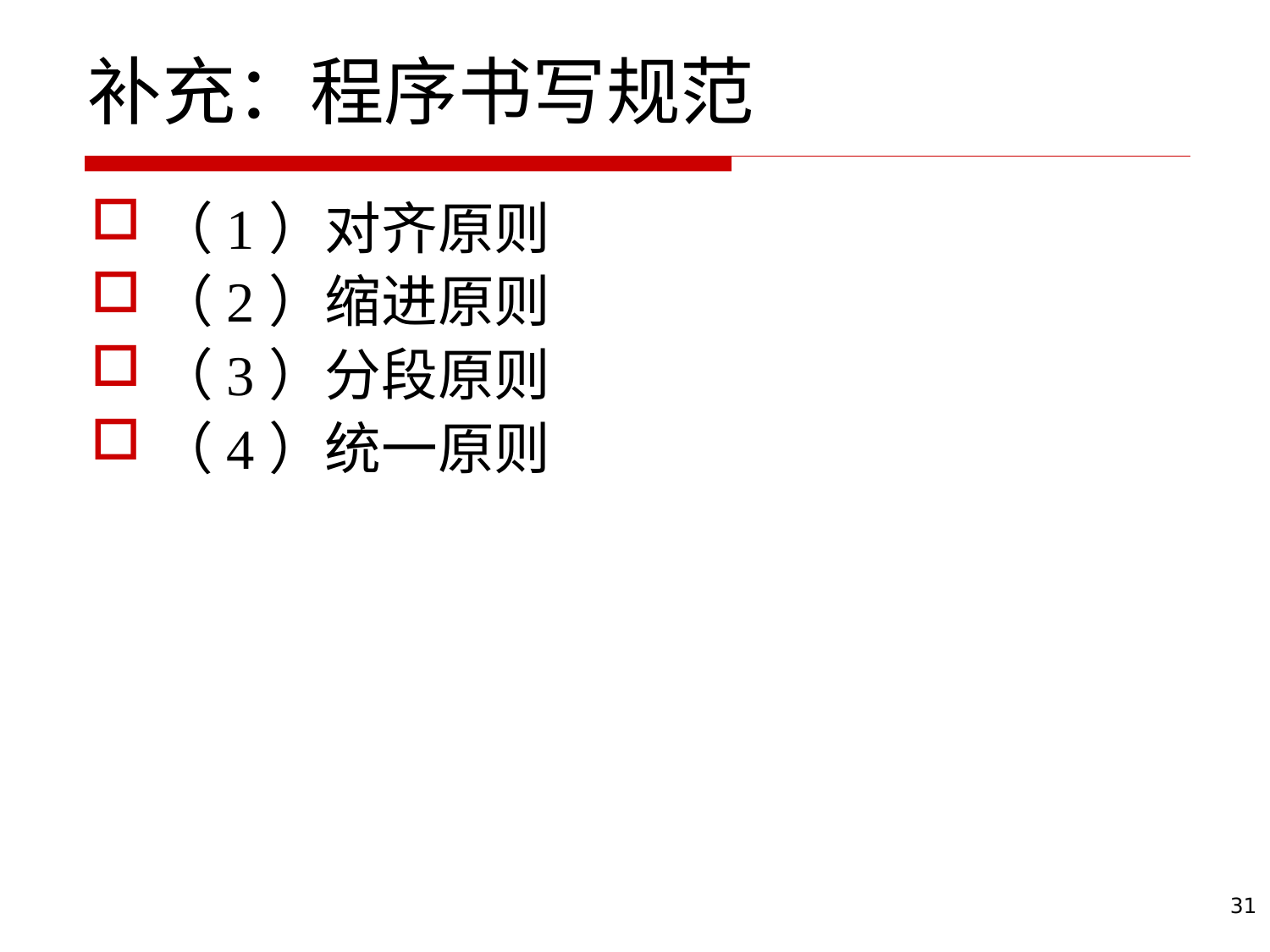

# 补充：程序书写规范
（1）对齐原则
（2）缩进原则
（3）分段原则
（4）统一原则
31